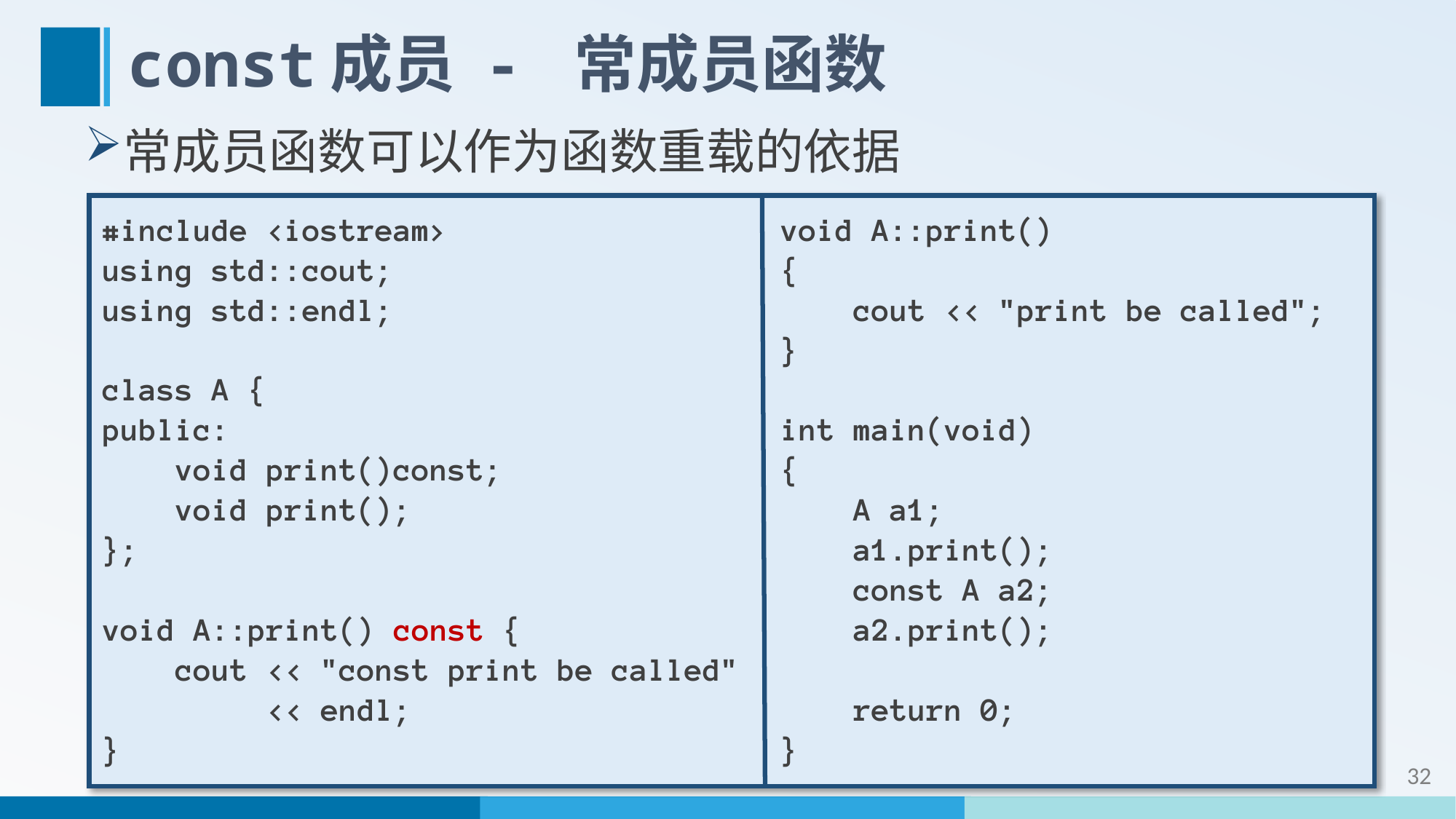

# const成员 - 常成员函数
常成员函数可以作为函数重载的依据

#include <iostream>
using std::cout;
using std::endl;

class A {
public:
    void print()const;
    void print();
};

void A::print() const {
    cout << "const print be called"
         << endl;
}
void A::print()
{
    cout << "print be called";
}

int main(void)
{
    A a1;
    a1.print();
    const A a2;
    a2.print();

    return 0;
}